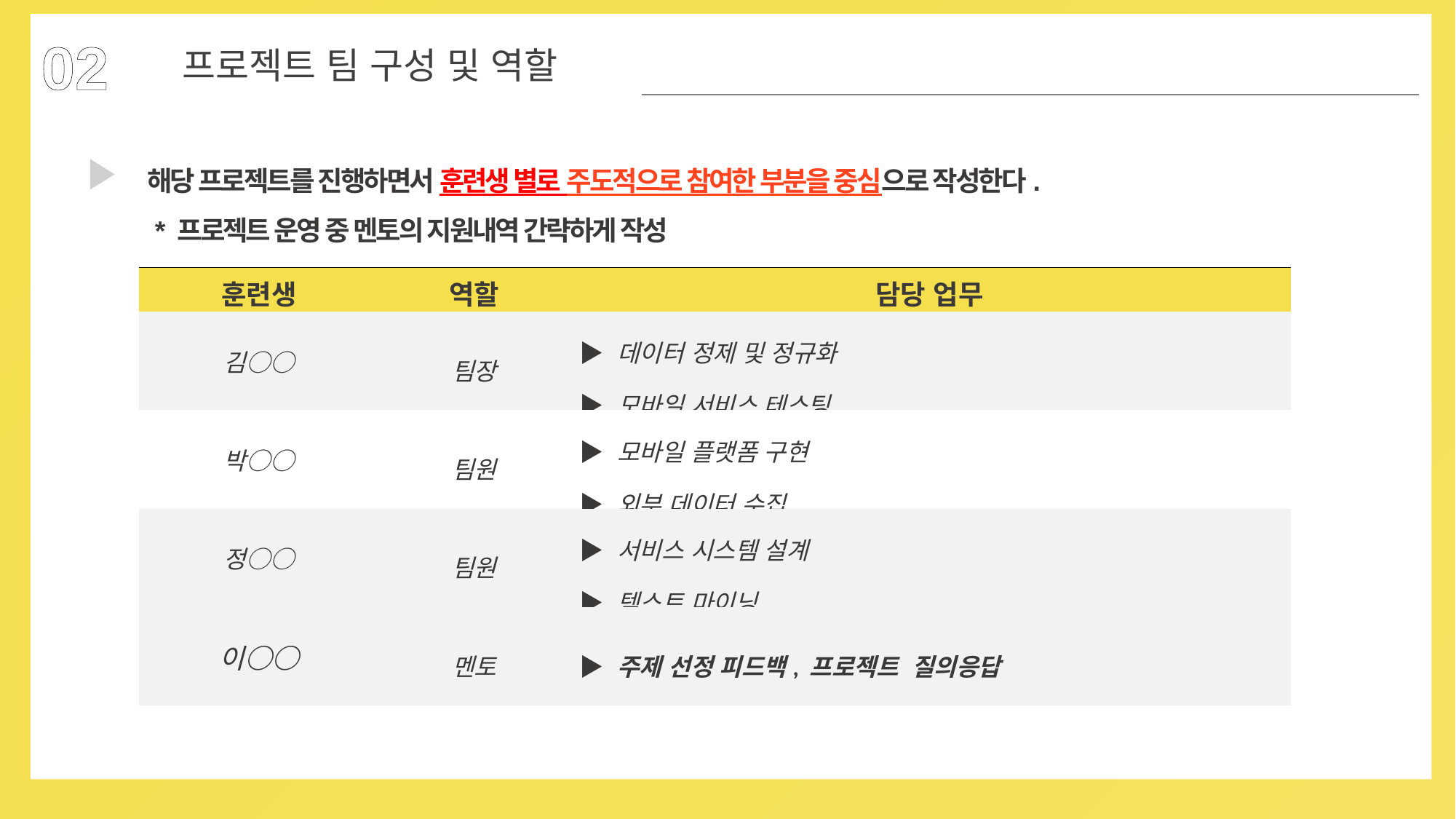

02
프로젝트 팀 구성 및 역할
▶
해당 프로젝트를 진행하면서 훈련생 별로 주도적으로 참여한 부분을 중심으로 작성한다.
 * 프로젝트 운영 중 멘토의 지원내역 간략하게 작성
| 훈련생 | 역할 | 담당 업무 |
| --- | --- | --- |
| 김○○ | 팀장 | ▶ 데이터 정제 및 정규화 ▶ 모바일 서비스 테스팅 |
| 박○○ | 팀원 | ▶ 모바일 플랫폼 구현 ▶ 외부 데이터 수집 |
| 정○○ | 팀원 | ▶ 서비스 시스템 설계 ▶ 텍스트 마이닝 |
| 이○○ | 멘토 | ▶ 주제 선정 피드백, 프로젝트 질의응답 |